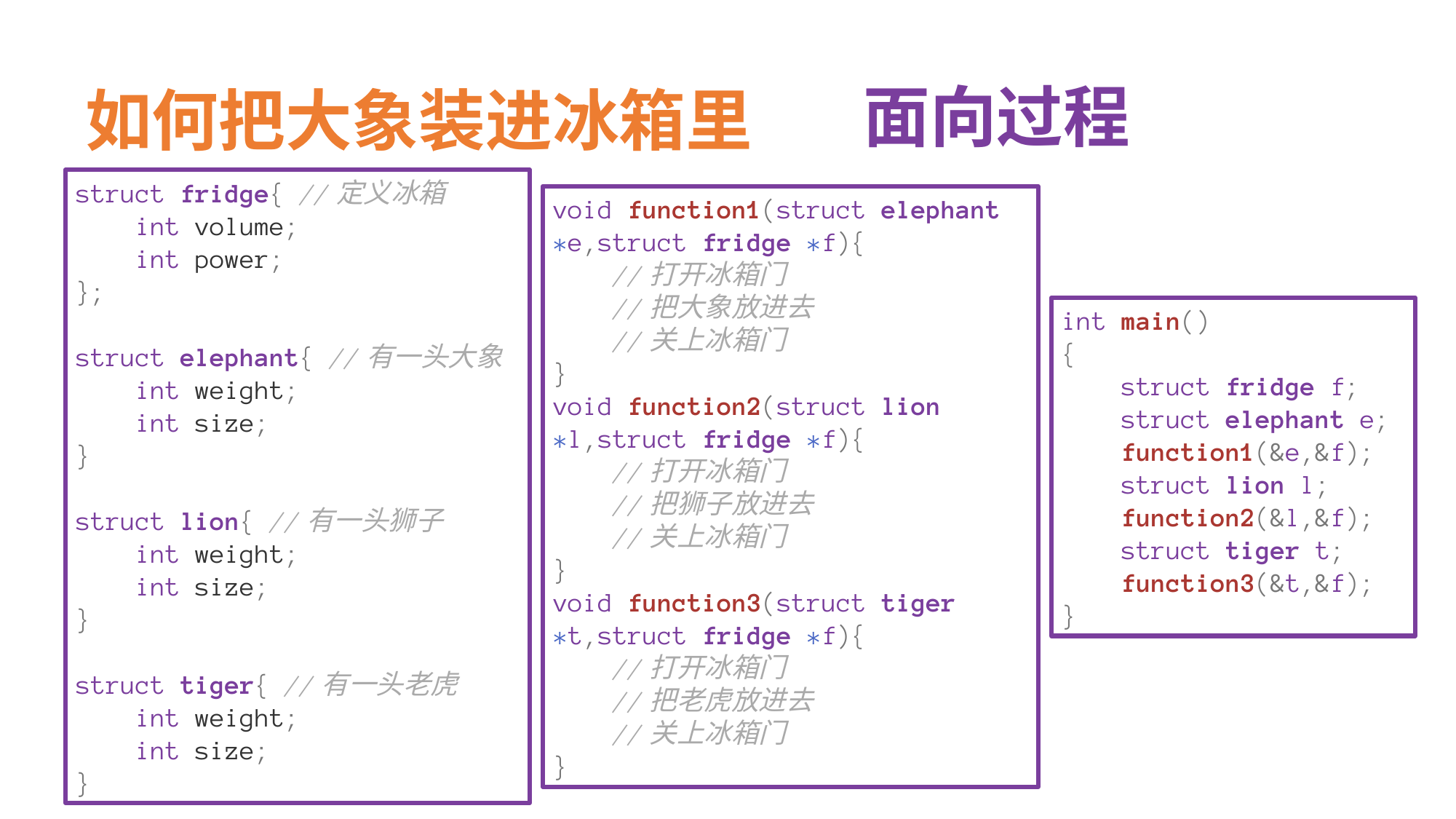

# 如何把大象装进冰箱里
面向过程
struct fridge{ //定义冰箱
    int volume;
    int power;
};
struct elephant{ //有一头大象
    int weight;
    int size;
}
struct lion{ //有一头狮子
    int weight;
    int size;
}

struct tiger{ //有一头老虎
    int weight;
    int size;
}
void function1(struct elephant *e,struct fridge *f){
    //打开冰箱门
    //把大象放进去
    //关上冰箱门
}
void function2(struct lion *l,struct fridge *f){
    //打开冰箱门
    //把狮子放进去
    //关上冰箱门
}
void function3(struct tiger *t,struct fridge *f){
    //打开冰箱门
    //把老虎放进去
    //关上冰箱门
}
int main()
{
    struct fridge f;
    struct elephant e;
    function1(&e,&f);
    struct lion l;
    function2(&l,&f);
    struct tiger t;
    function3(&t,&f);
}